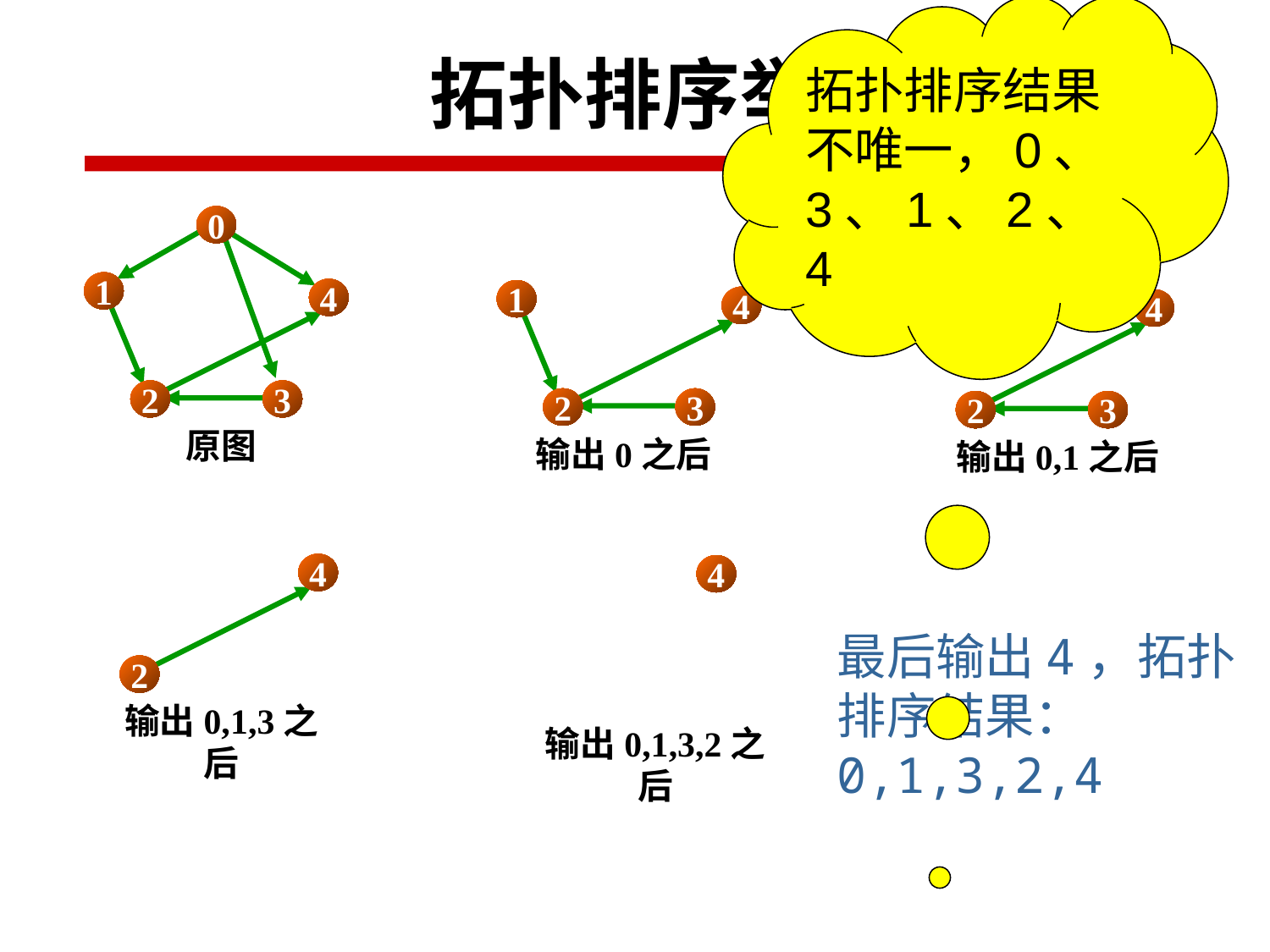

拓扑排序结果不唯一，0、3、1、2、4
拓扑排序举例
0

1
4

2
3

原图
1
4

2
3

输出0之后
4

2
3

输出0,1之后
4

2
输出0,1,3之后
4
输出0,1,3,2之后
最后输出4，拓扑排序结果：0,1,3,2,4